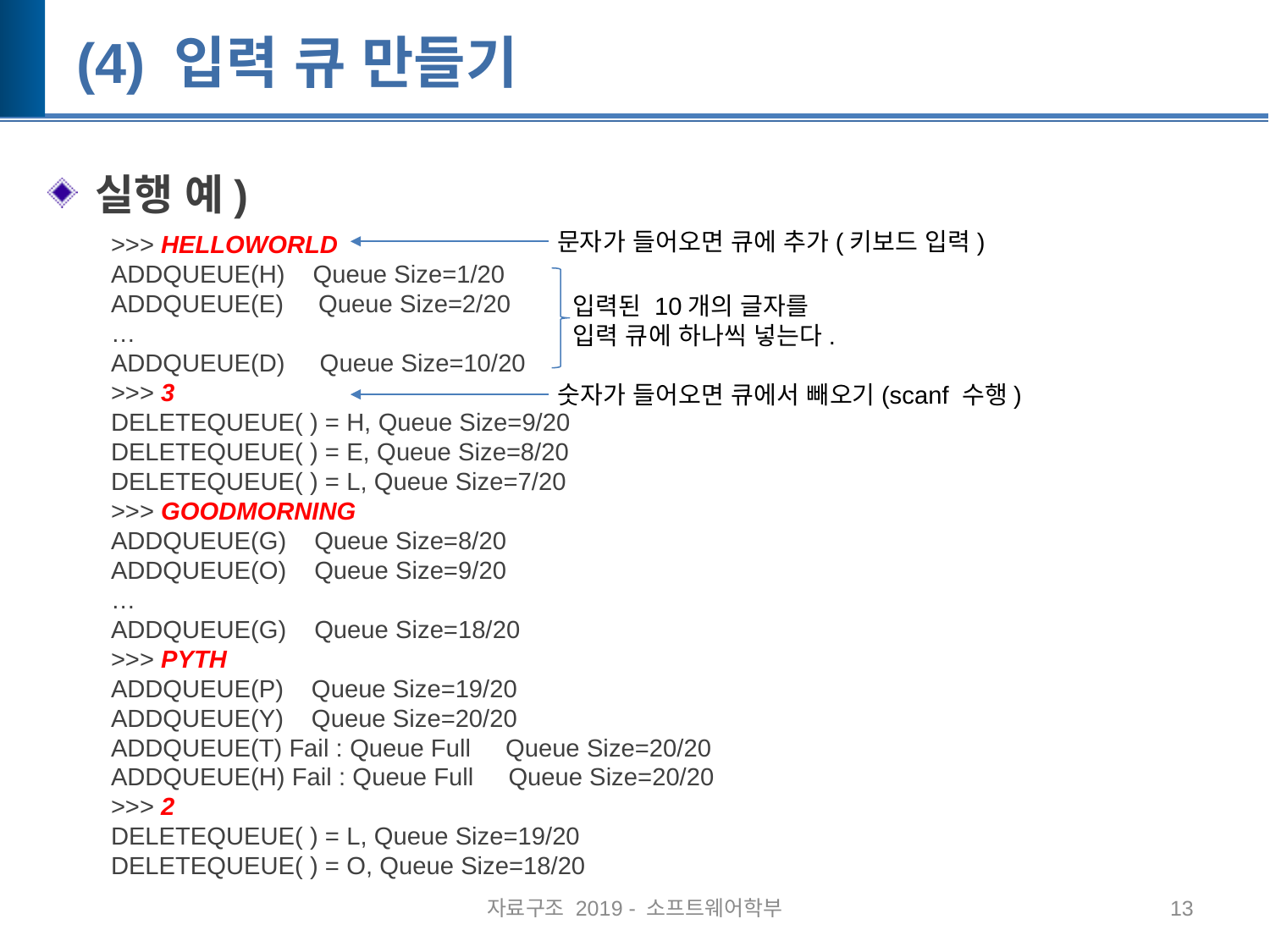

# (4) 입력 큐 만들기
실행 예)
>>> HELLOWORLD
ADDQUEUE(H)    Queue Size=1/20
ADDQUEUE(E)     Queue Size=2/20
…
ADDQUEUE(D)     Queue Size=10/20
>>> 3
DELETEQUEUE( ) = H, Queue Size=9/20
DELETEQUEUE( ) = E, Queue Size=8/20
DELETEQUEUE( ) = L, Queue Size=7/20
>>> GOODMORNING
ADDQUEUE(G)    Queue Size=8/20
ADDQUEUE(O)    Queue Size=9/20
…
ADDQUEUE(G)    Queue Size=18/20
>>> PYTH
ADDQUEUE(P)    Queue Size=19/20
ADDQUEUE(Y)    Queue Size=20/20
ADDQUEUE(T) Fail : Queue Full     Queue Size=20/20
ADDQUEUE(H) Fail : Queue Full     Queue Size=20/20
>>> 2
DELETEQUEUE( ) = L, Queue Size=19/20
DELETEQUEUE( ) = O, Queue Size=18/20

문자가 들어오면 큐에 추가(키보드 입력)

입력된 10개의 글자를
입력 큐에 하나씩 넣는다.
숫자가 들어오면 큐에서 빼오기(scanf 수행)
자료구조 2019 - 소프트웨어학부
13